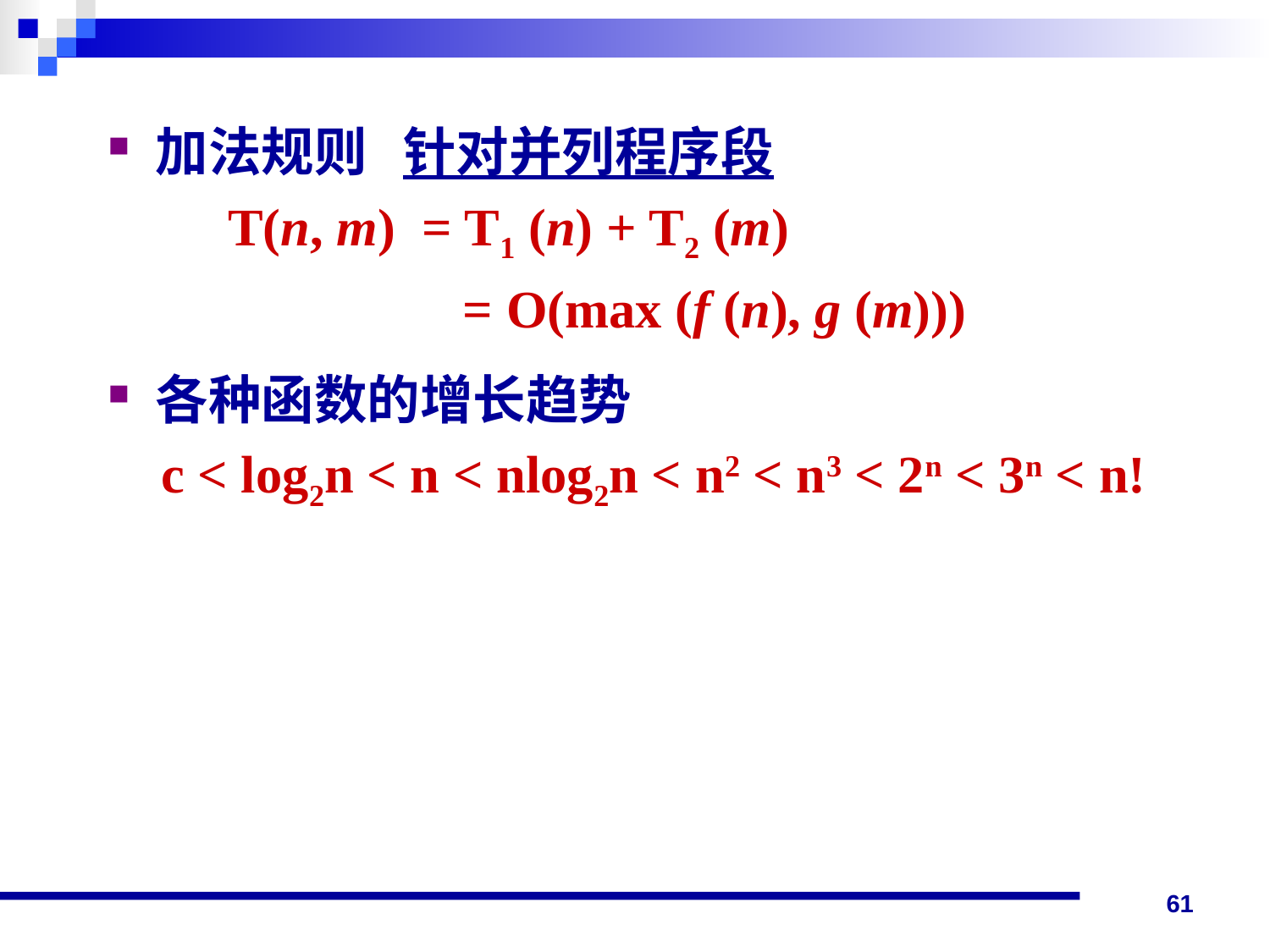

加法规则   针对并列程序段
         T(n, m)  = T1 (n) + T2 (m)
    	  	    = O(max (f (n), g (m)))
各种函数的增长趋势
    c < log2n < n < nlog2n < n2 < n3 < 2n < 3n < n!
61